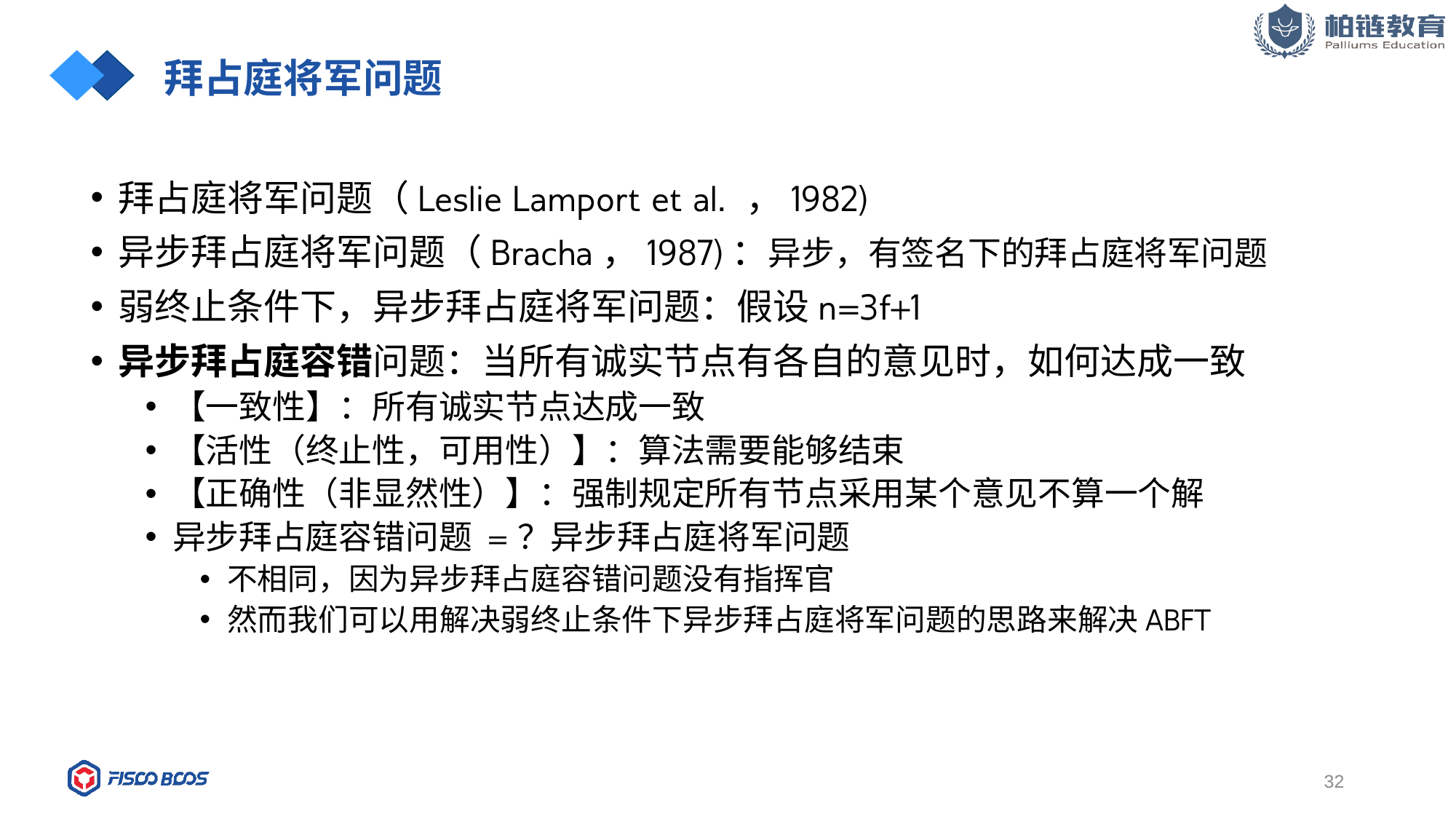

# 拜占庭将军问题
拜占庭将军问题（Leslie Lamport et al. ，1982)
异步拜占庭将军问题（Bracha，1987)：异步，有签名下的拜占庭将军问题
弱终止条件下，异步拜占庭将军问题：假设n=3f+1
异步拜占庭容错问题：当所有诚实节点有各自的意见时，如何达成一致
【一致性】：所有诚实节点达成一致
【活性（终止性，可用性）】：算法需要能够结束
【正确性（非显然性）】：强制规定所有节点采用某个意见不算一个解
异步拜占庭容错问题 =？异步拜占庭将军问题
不相同，因为异步拜占庭容错问题没有指挥官
然而我们可以用解决弱终止条件下异步拜占庭将军问题的思路来解决ABFT

32